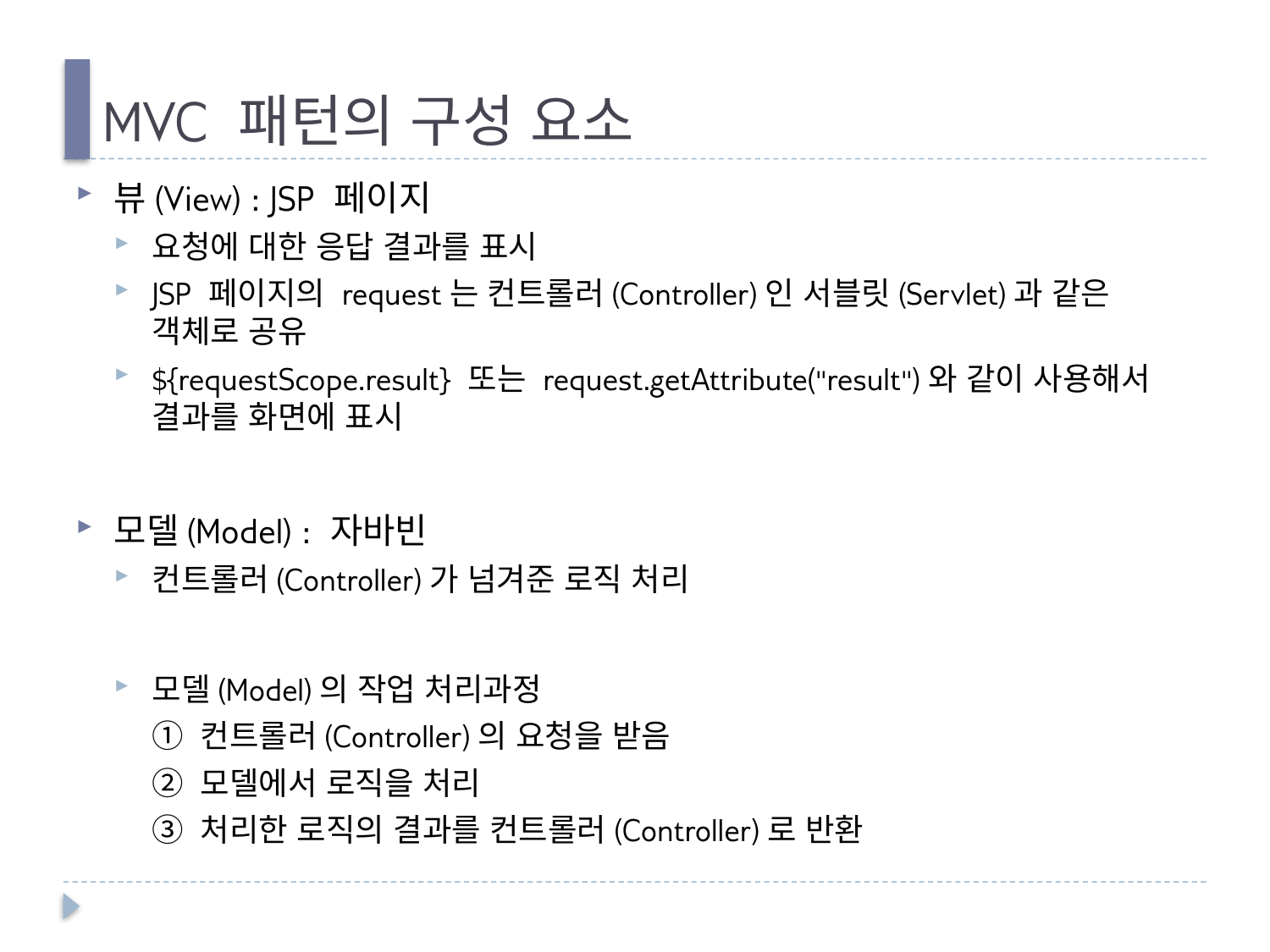

# MVC 패턴의 구성 요소
뷰(View) : JSP 페이지
요청에 대한 응답 결과를 표시
JSP 페이지의 request는 컨트롤러(Controller)인 서블릿(Servlet)과 같은 객체로 공유
${requestScope.result} 또는 request.getAttribute("result")와 같이 사용해서 결과를 화면에 표시

모델(Model) : 자바빈
컨트롤러(Controller)가 넘겨준 로직 처리

모델(Model)의 작업 처리과정
① 컨트롤러(Controller)의 요청을 받음
② 모델에서 로직을 처리
③ 처리한 로직의 결과를 컨트롤러(Controller)로 반환